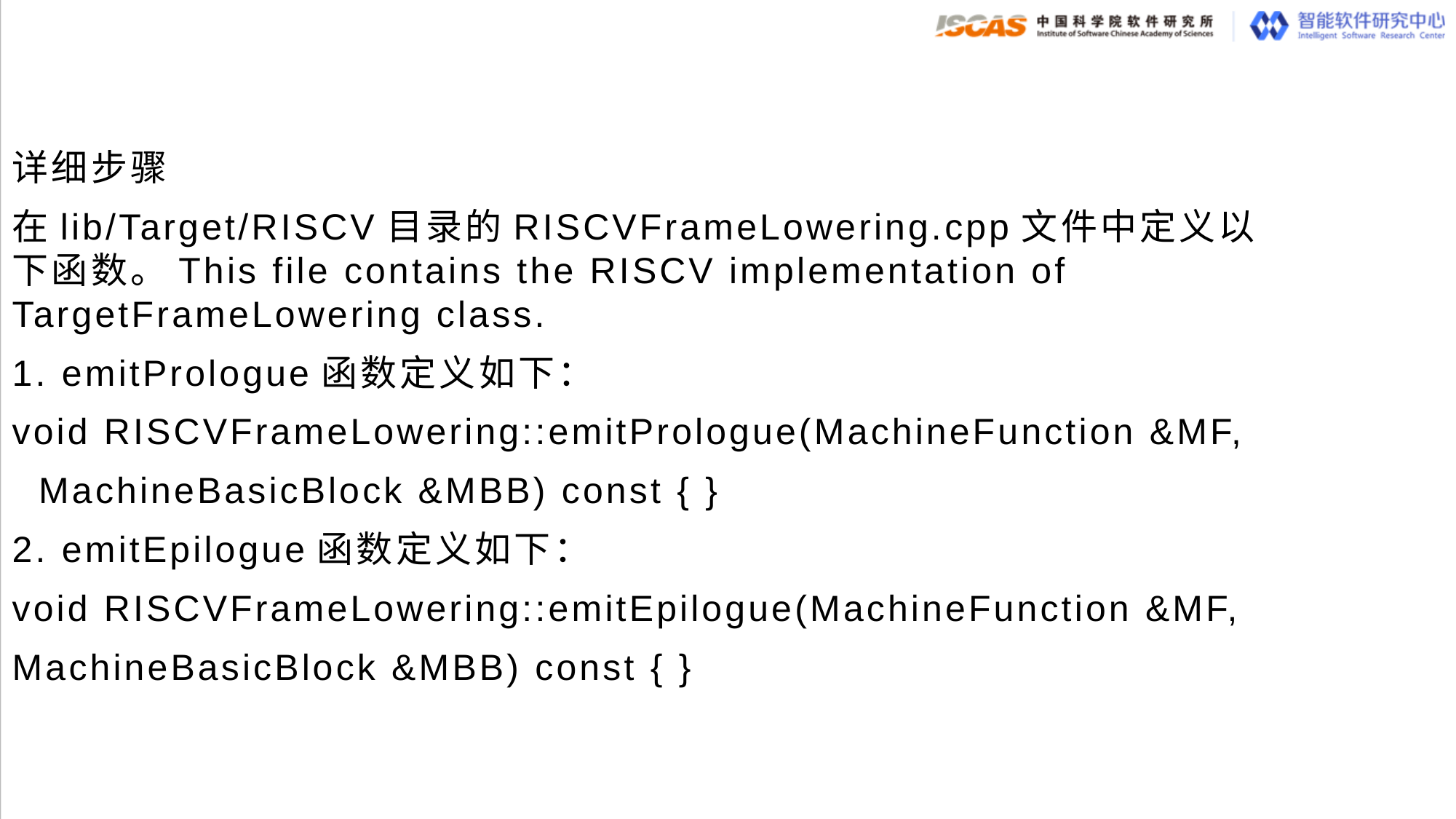

详细步骤
在lib/Target/RISCV目录的RISCVFrameLowering.cpp文件中定义以下函数。This file contains the RISCV implementation of TargetFrameLowering class.
1. emitPrologue函数定义如下：
void RISCVFrameLowering::emitPrologue(MachineFunction &MF,
  MachineBasicBlock &MBB) const { }
2. emitEpilogue函数定义如下：
void RISCVFrameLowering::emitEpilogue(MachineFunction &MF,
MachineBasicBlock &MBB) const { }